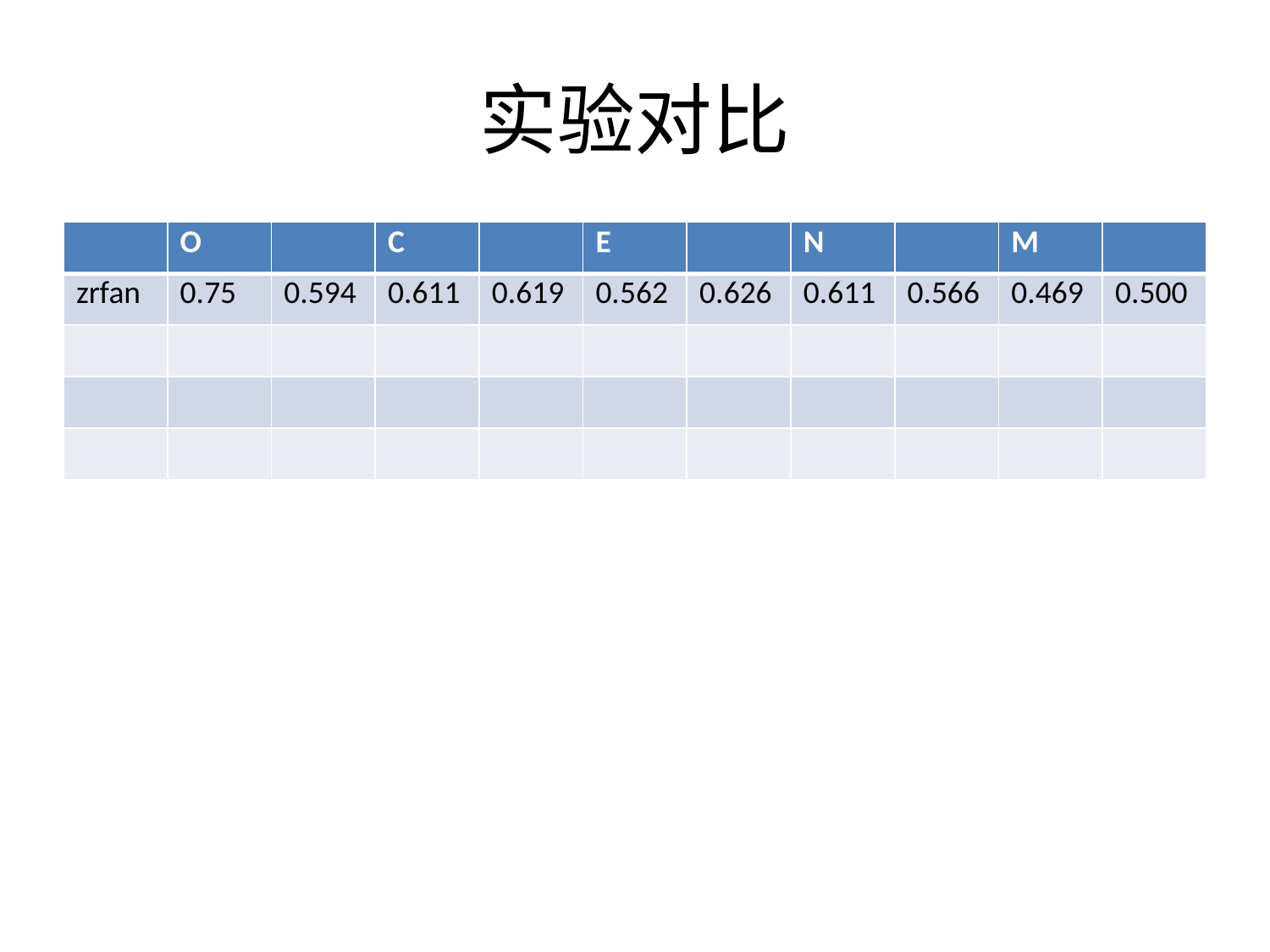

# 实验对比
|  | O |  | C |  | E |  | N |  | M |  |
| --- | --- | --- | --- | --- | --- | --- | --- | --- | --- | --- |
| zrfan | 0.75 | 0.594 | 0.611 | 0.619 | 0.562 | 0.626 | 0.611 | 0.566 | 0.469 | 0.500 |
|  |  |  |  |  |  |  |  |  |  |  |
|  |  |  |  |  |  |  |  |  |  |  |
|  |  |  |  |  |  |  |  |  |  |  |